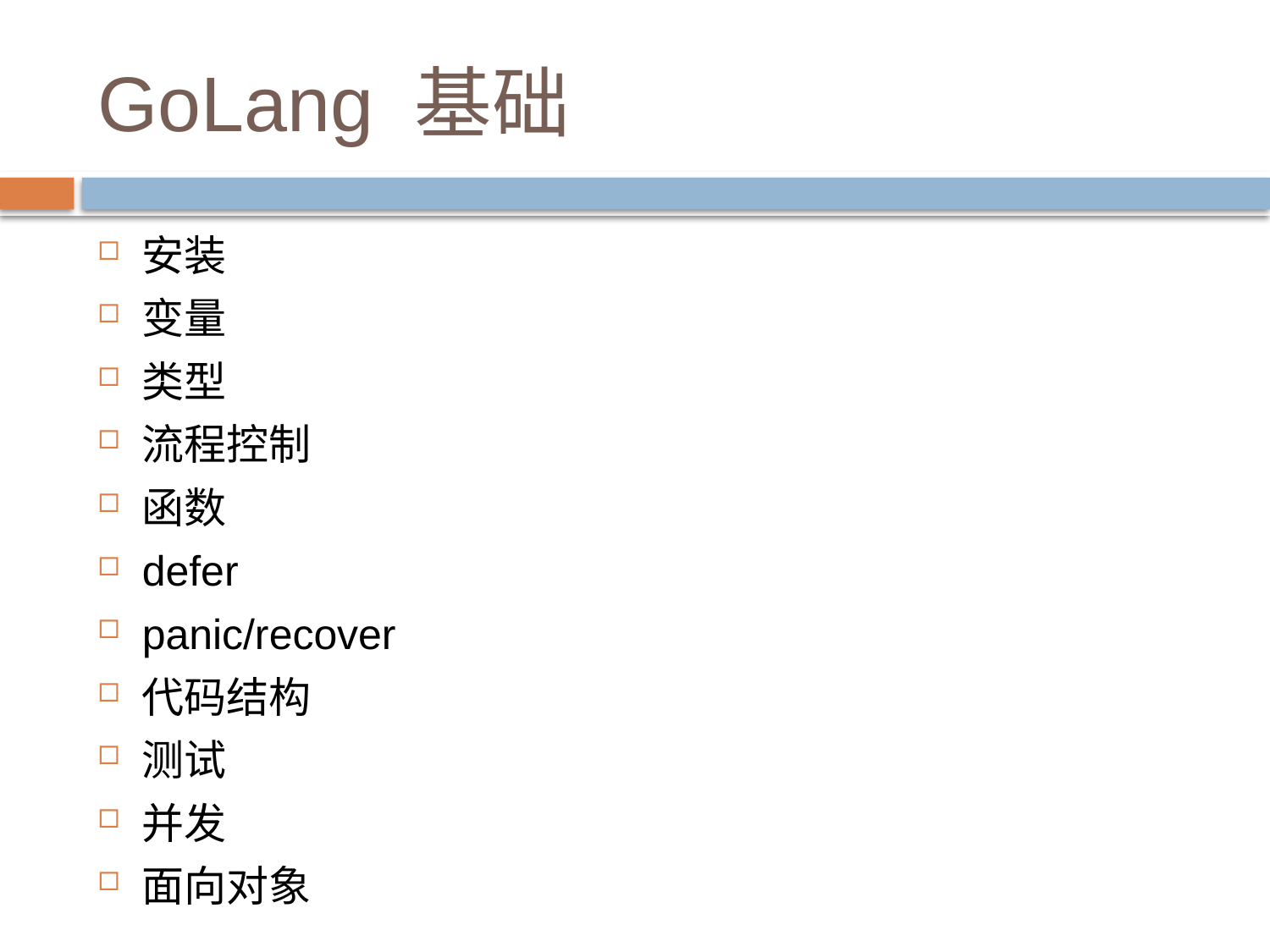

# GoLang 基础
安装
变量
类型
流程控制
函数
defer
panic/recover
代码结构
测试
并发
面向对象